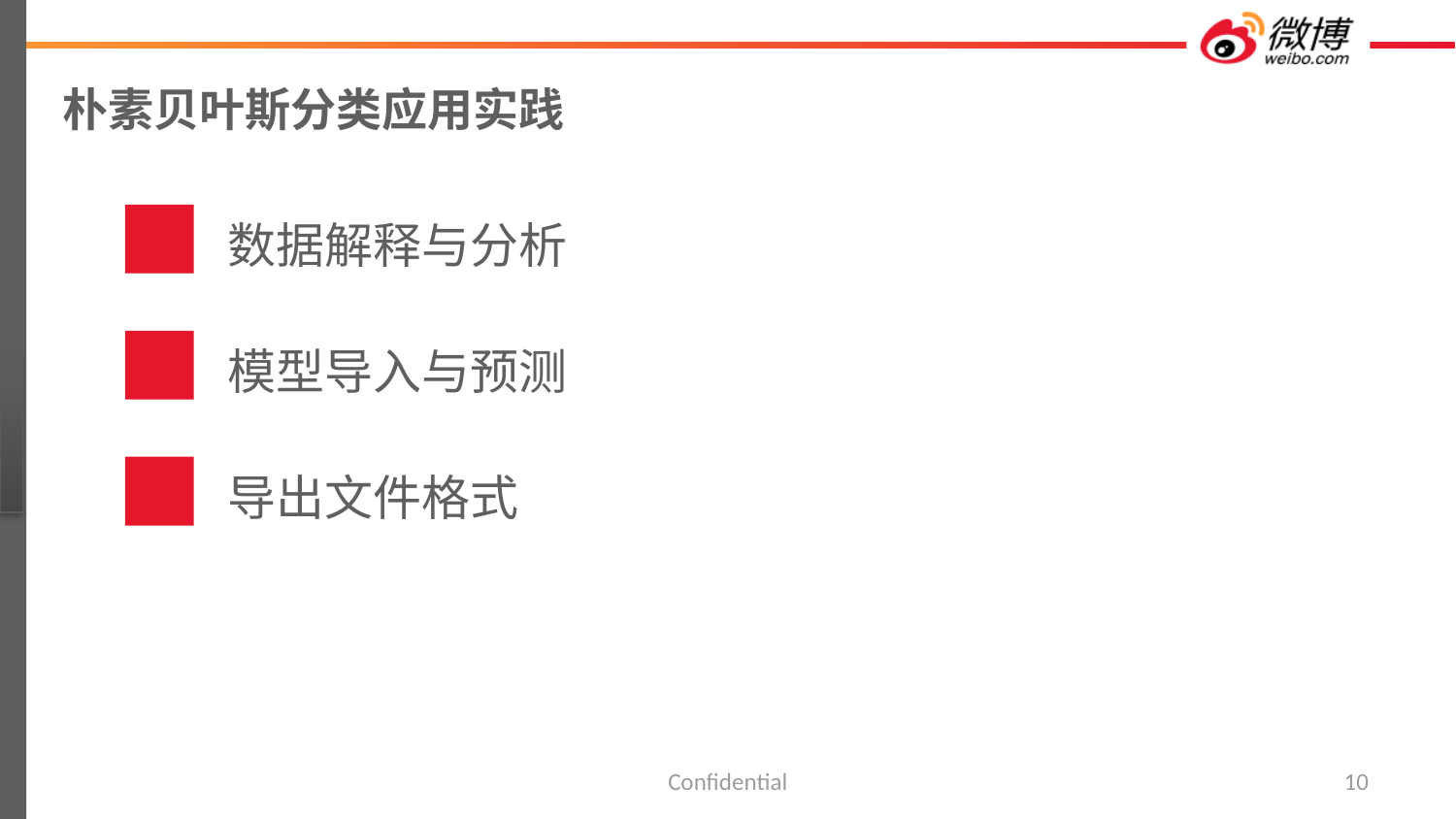

# 朴素贝叶斯分类应用实践

数据解释与分析

模型导入与预测

导出文件格式
Confidential
10